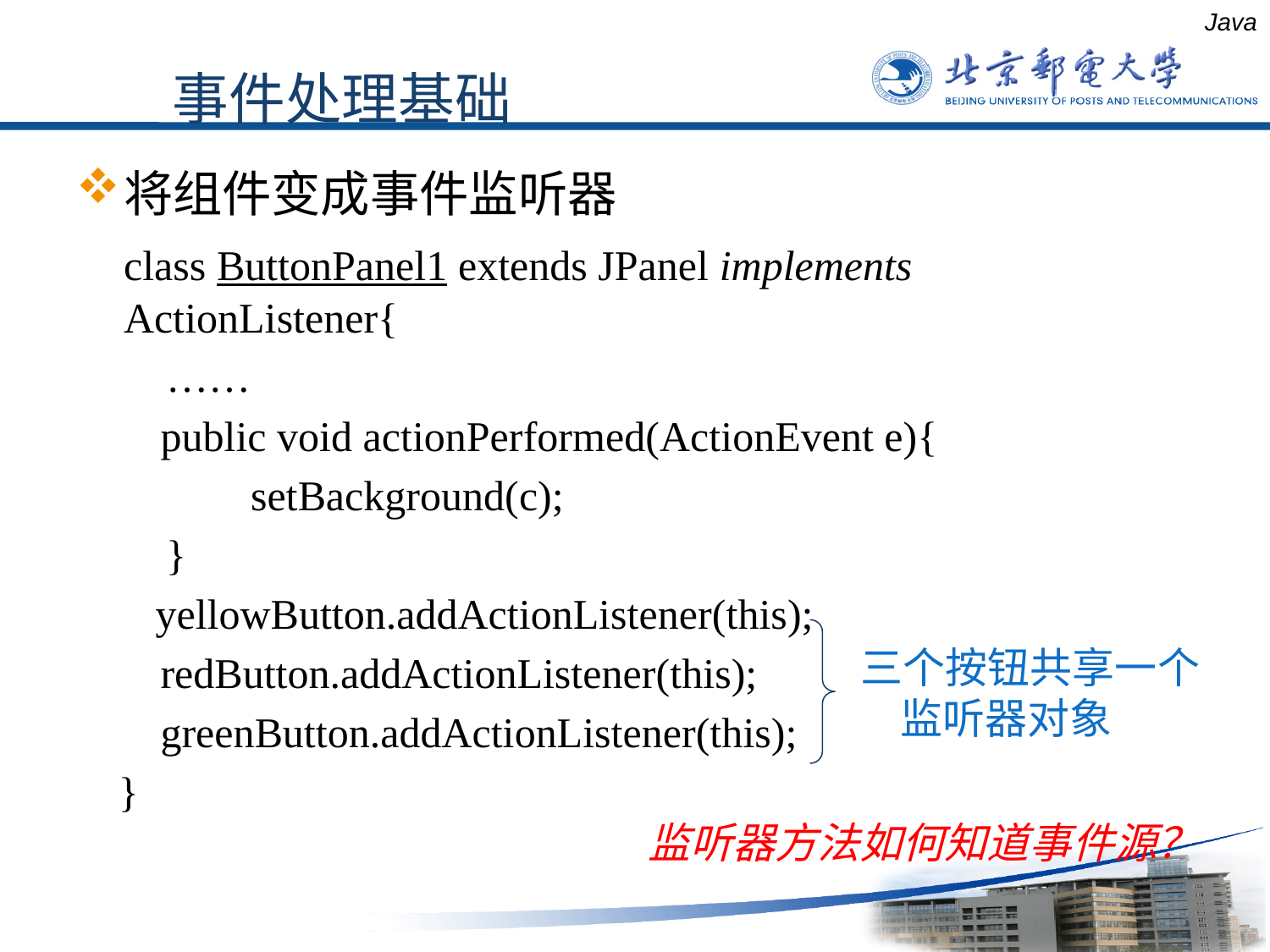

Java
事件处理基础
将组件变成事件监听器
	class ButtonPanel1 extends JPanel implements ActionListener{
	    ……
        public void actionPerformed(ActionEvent e){
        	setBackground(c);
	    }
	   yellowButton.addActionListener(this);
        redButton.addActionListener(this);
        greenButton.addActionListener(this);
    }

三个按钮共享一个监听器对象
监听器方法如何知道事件源？